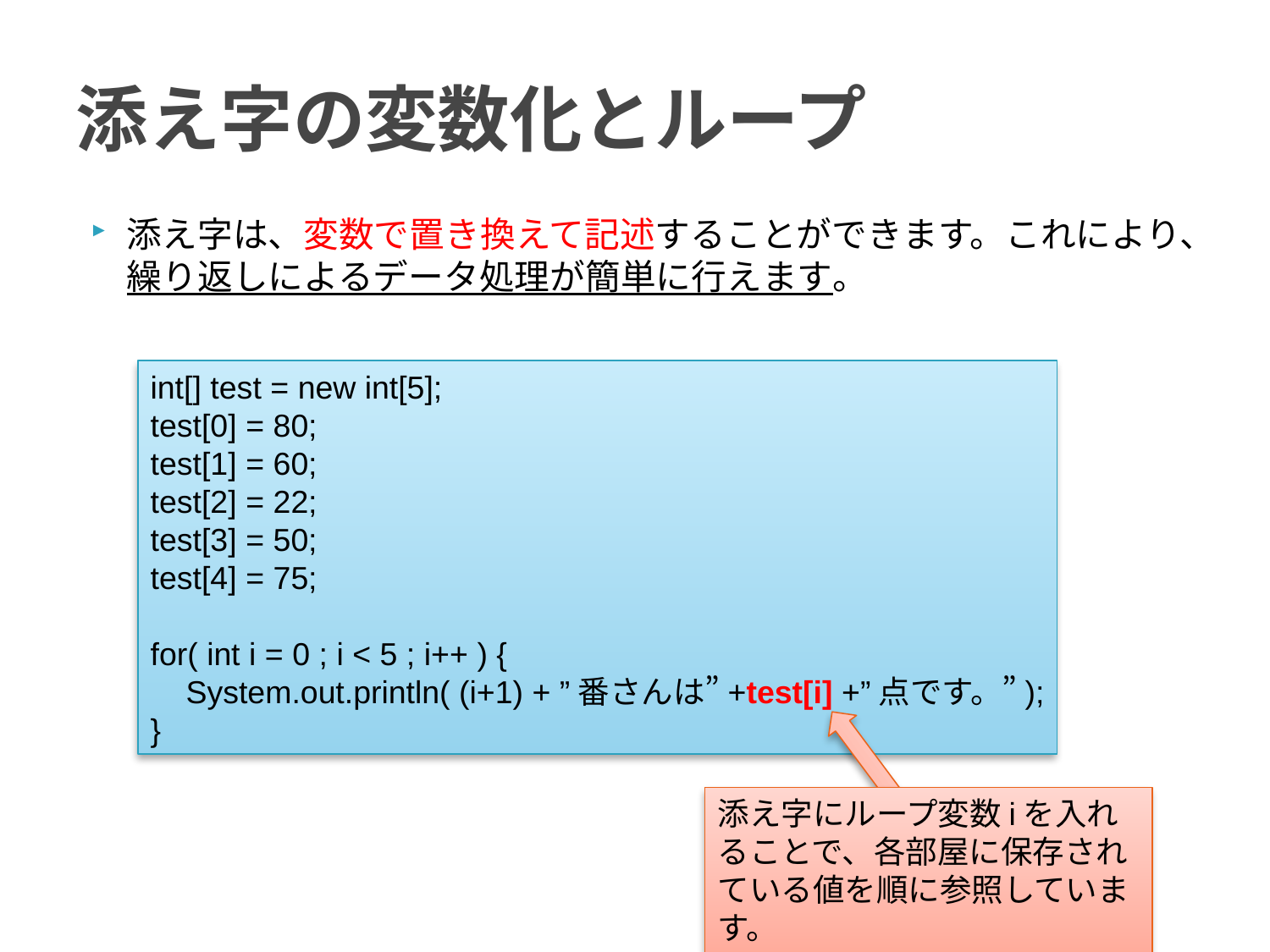

# 添え字の変数化とループ
添え字は、変数で置き換えて記述することができます。これにより、繰り返しによるデータ処理が簡単に行えます。
int[] test = new int[5];
test[0] = 80;
test[1] = 60;
test[2] = 22;
test[3] = 50;
test[4] = 75;

for( int i = 0 ; i < 5 ; i++ ) {
    System.out.println( (i+1) + ”番さんは”+test[i] +”点です。”);
}

添え字にループ変数iを入れることで、各部屋に保存されている値を順に参照しています。